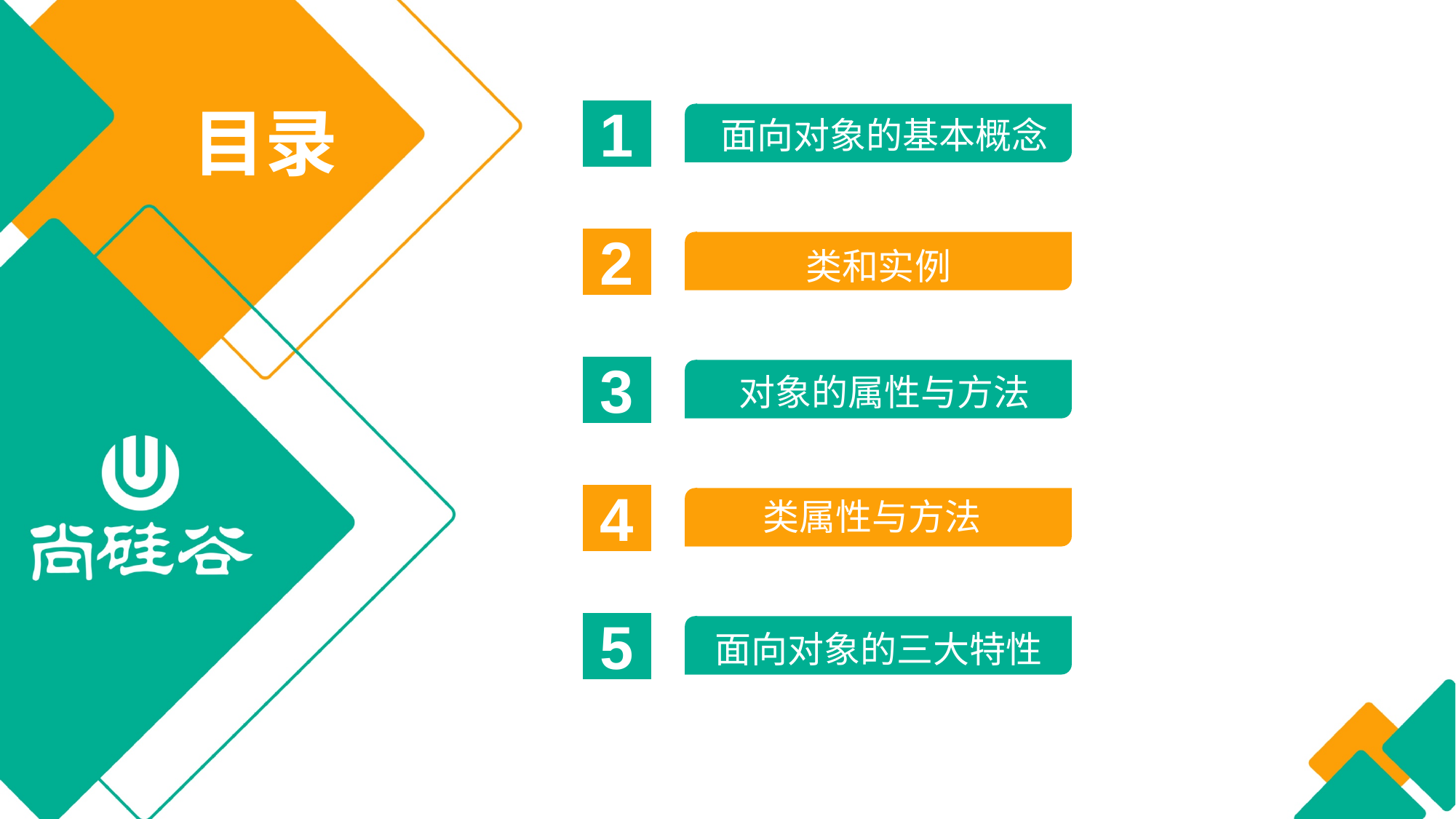

1

面向对象的基本概念
目录
2

类和实例
3

对象的属性与方法
4

类属性与方法
5

面向对象的三大特性